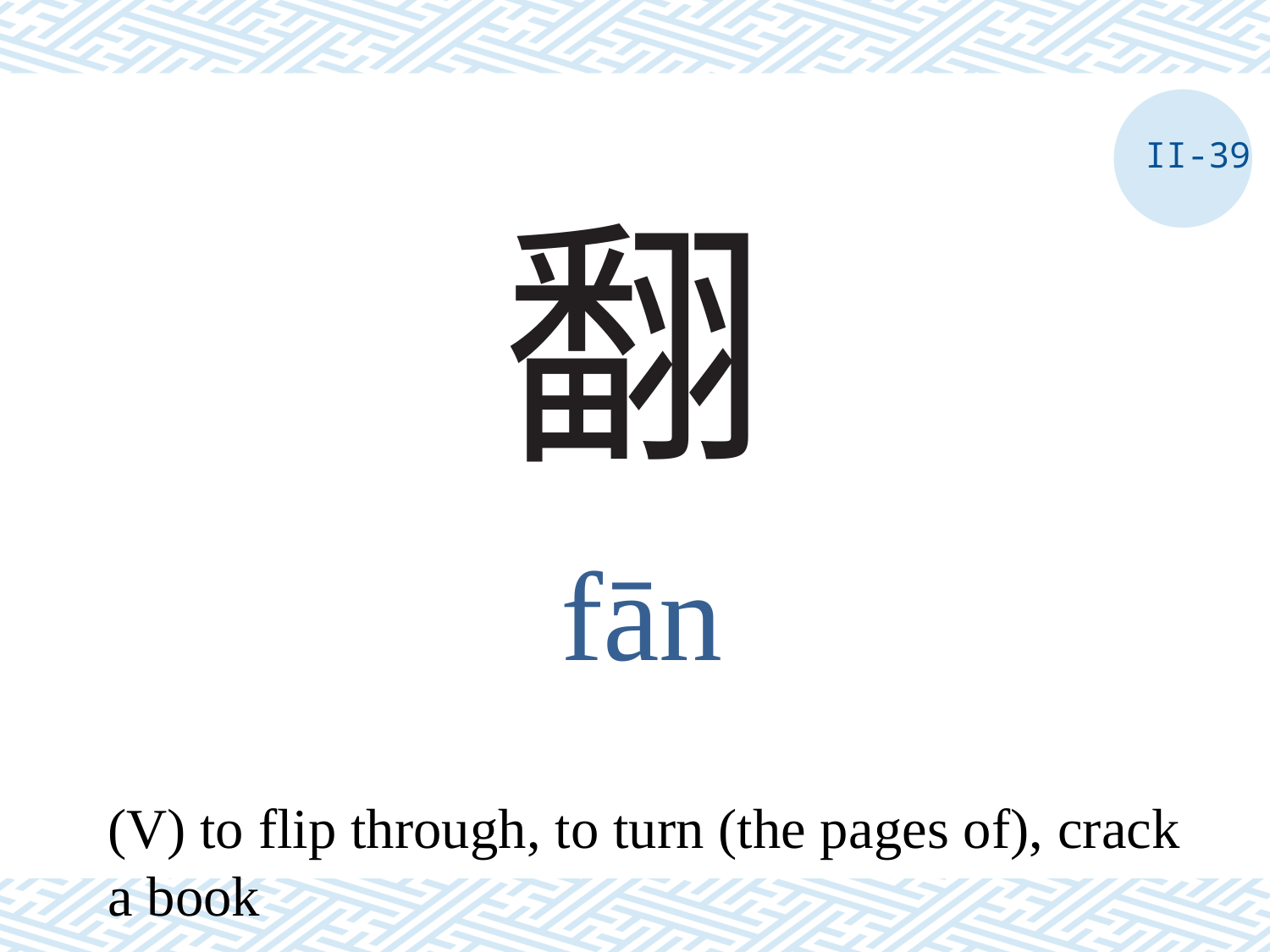

II-39

# 翻
fān
(V) to flip through, to turn (the pages of), crack a book